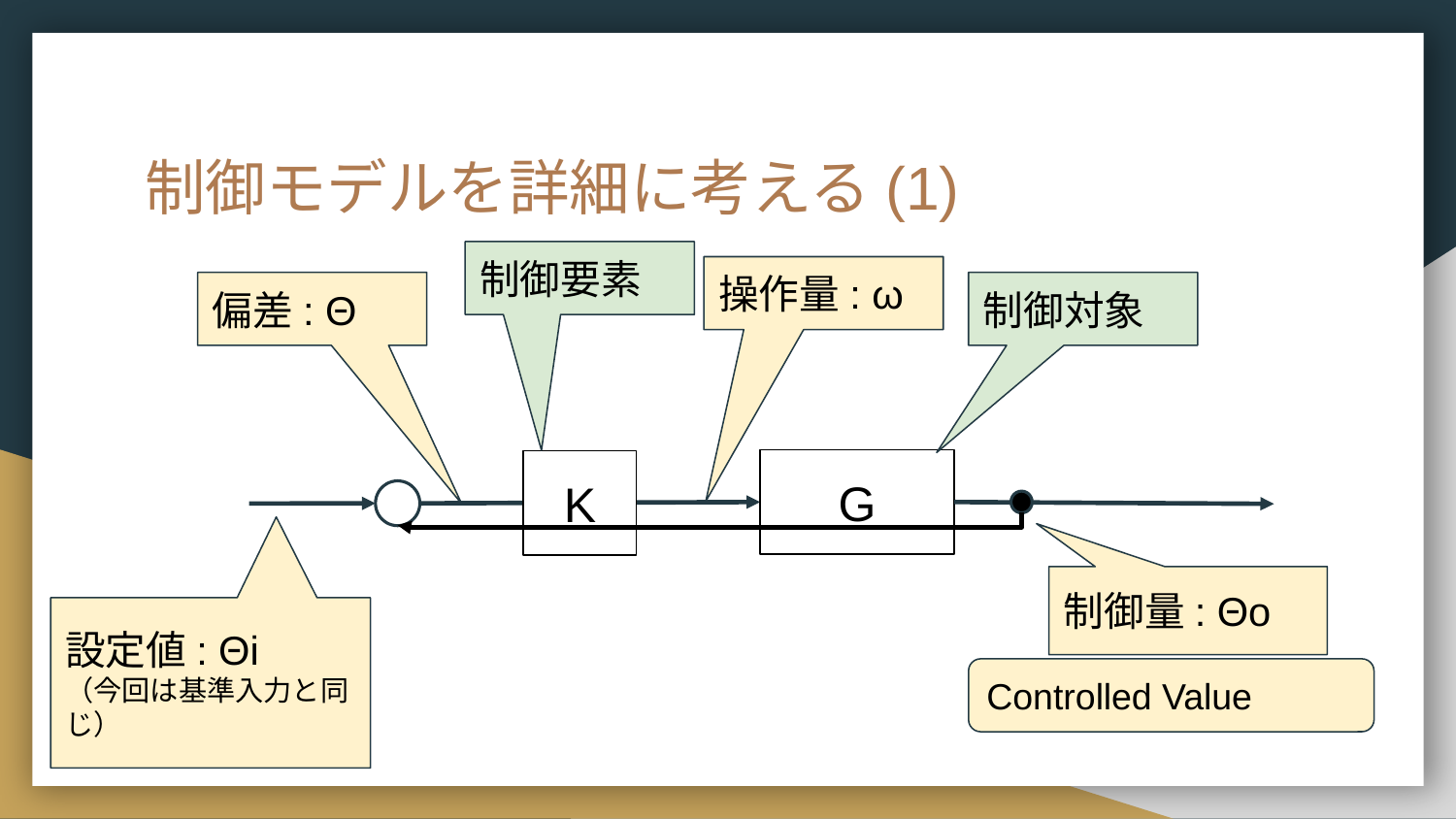

# 制御モデルを詳細に考える(1)
制御要素
操作量: ω
制御対象
偏差: Θ
G
K

制御量: Θo
設定値: Θi
（今回は基準入力と同じ）
Controlled Value